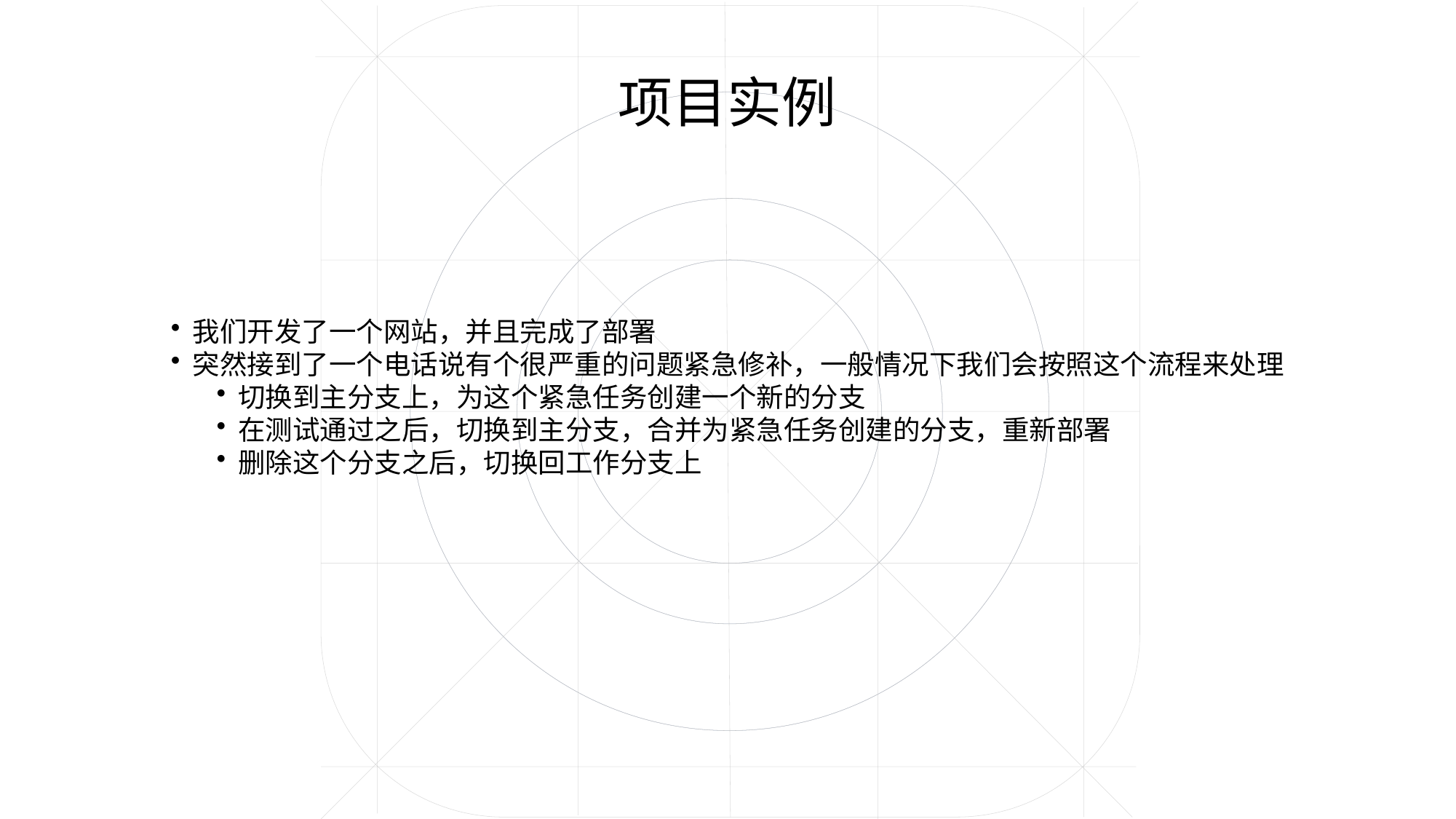

项目实例
我们开发了一个网站，并且完成了部署
突然接到了一个电话说有个很严重的问题紧急修补，一般情况下我们会按照这个流程来处理
切换到主分支上，为这个紧急任务创建一个新的分支
在测试通过之后，切换到主分支，合并为紧急任务创建的分支，重新部署
删除这个分支之后，切换回工作分支上